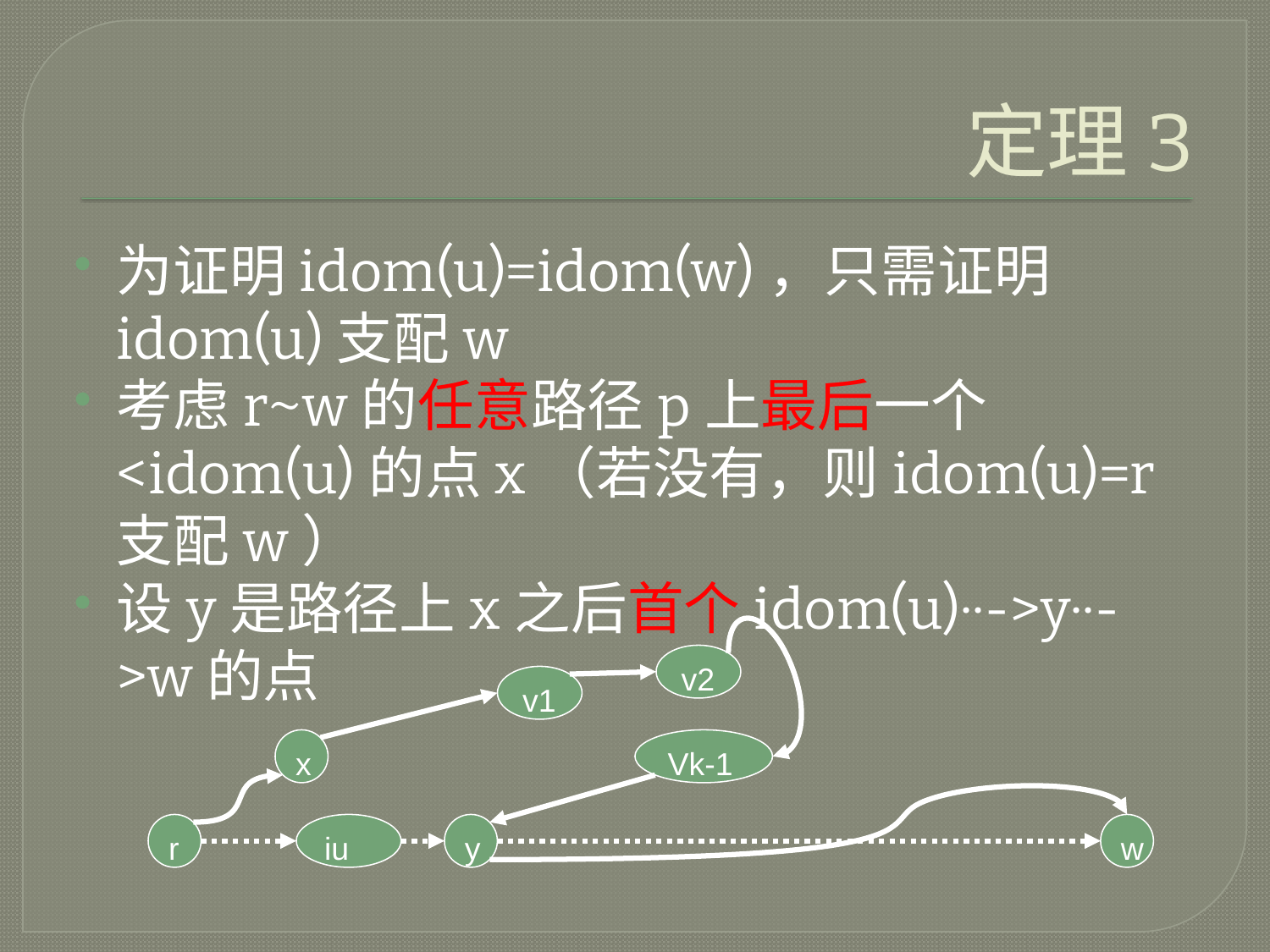

# 定理3
为证明idom(u)=idom(w)，只需证明idom(u)支配w
考虑r~w的任意路径p上最后一个<idom(u)的点x（若没有，则idom(u)=r支配w）
设y是路径上x之后首个idom(u)··->y··->w的点
v2
v1
x
Vk-1
r
iu
y
w